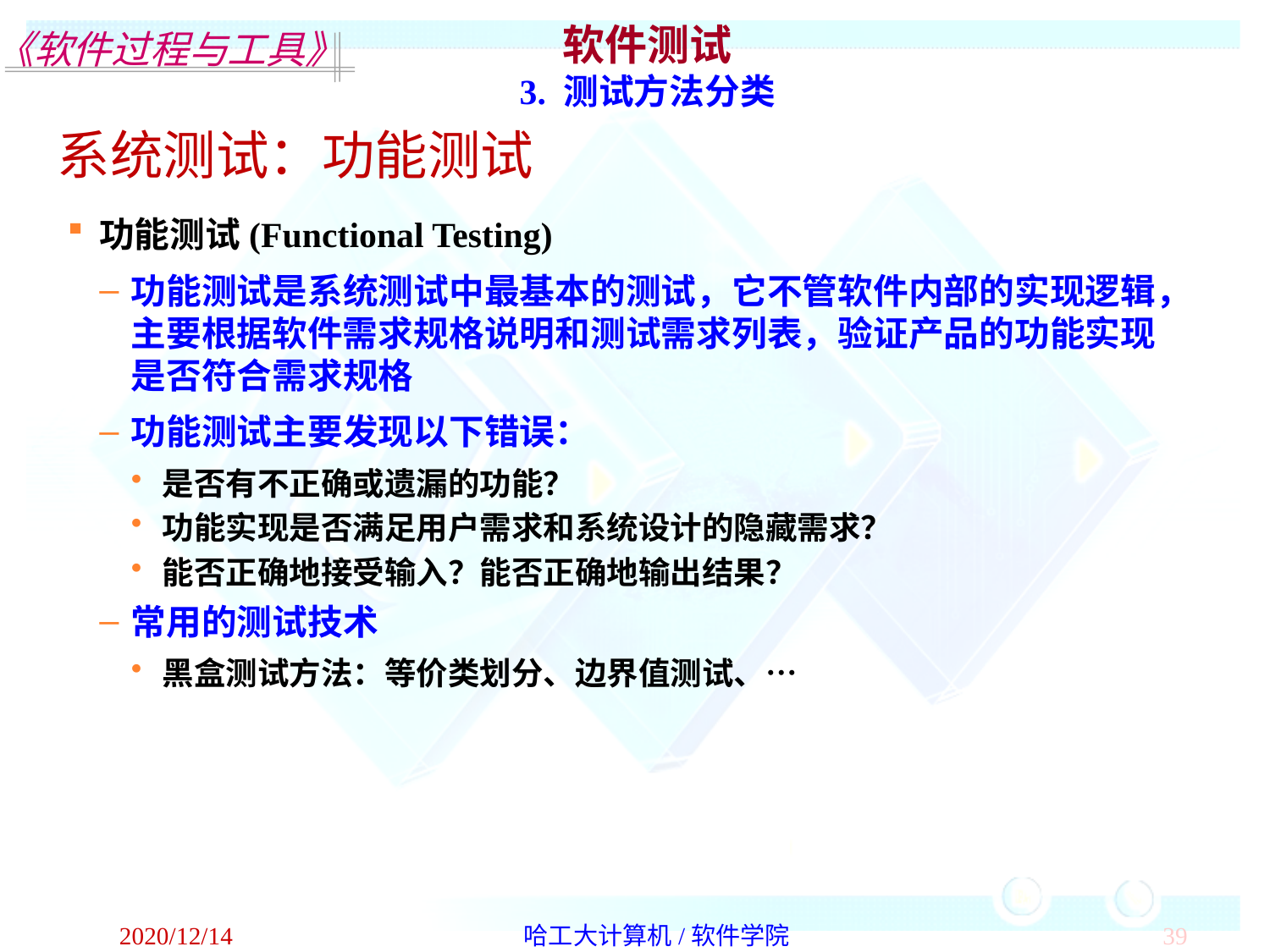

软件测试
3. 测试方法分类
系统测试：功能测试
功能测试(Functional Testing)
功能测试是系统测试中最基本的测试，它不管软件内部的实现逻辑，主要根据软件需求规格说明和测试需求列表，验证产品的功能实现是否符合需求规格
功能测试主要发现以下错误：
是否有不正确或遗漏的功能？
功能实现是否满足用户需求和系统设计的隐藏需求？
能否正确地接受输入？能否正确地输出结果？
常用的测试技术
黑盒测试方法：等价类划分、边界值测试、…